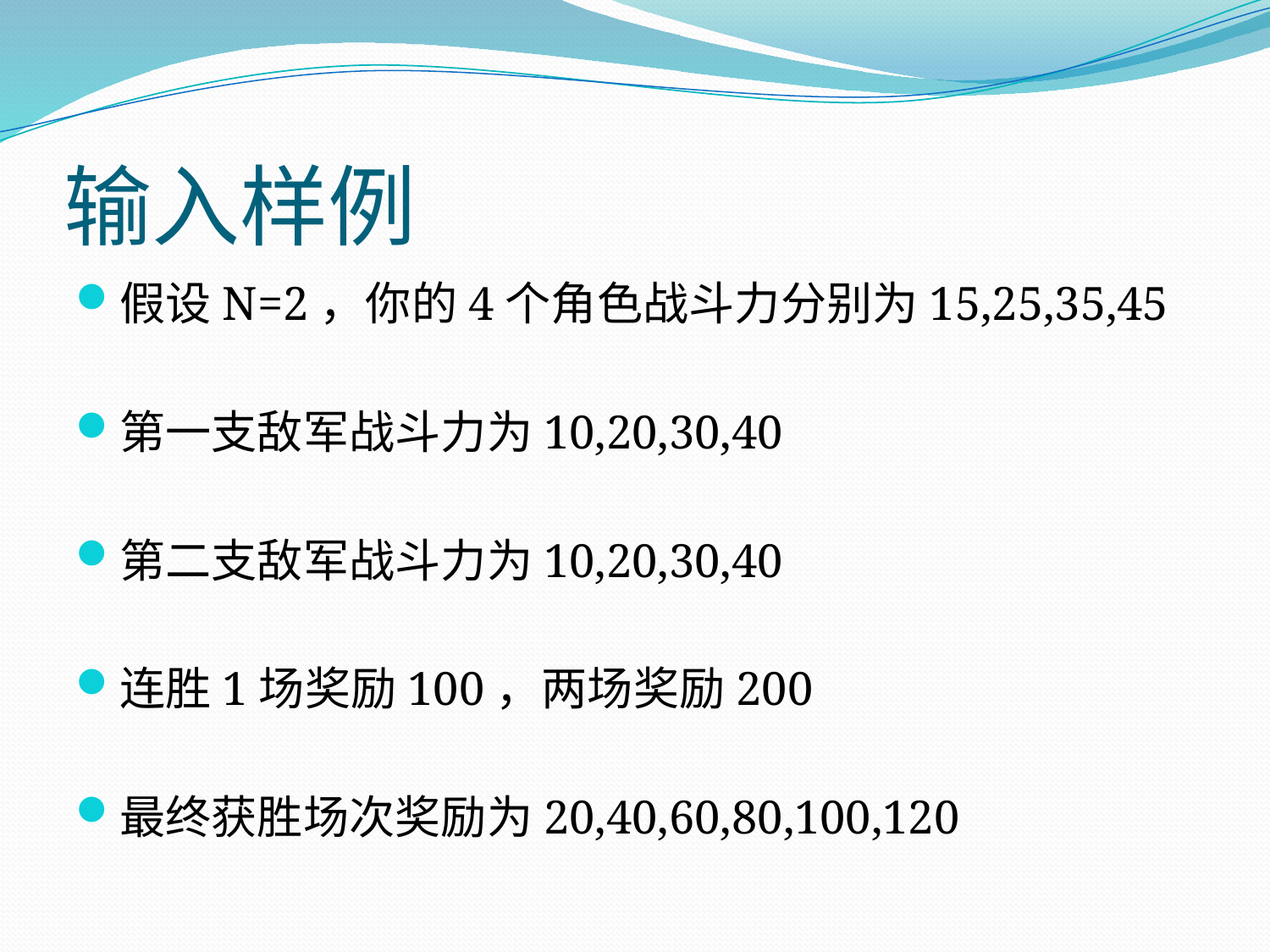

# 输入样例
假设N=2，你的4个角色战斗力分别为15,25,35,45

第一支敌军战斗力为10,20,30,40

第二支敌军战斗力为10,20,30,40

连胜1场奖励100，两场奖励200

最终获胜场次奖励为20,40,60,80,100,120